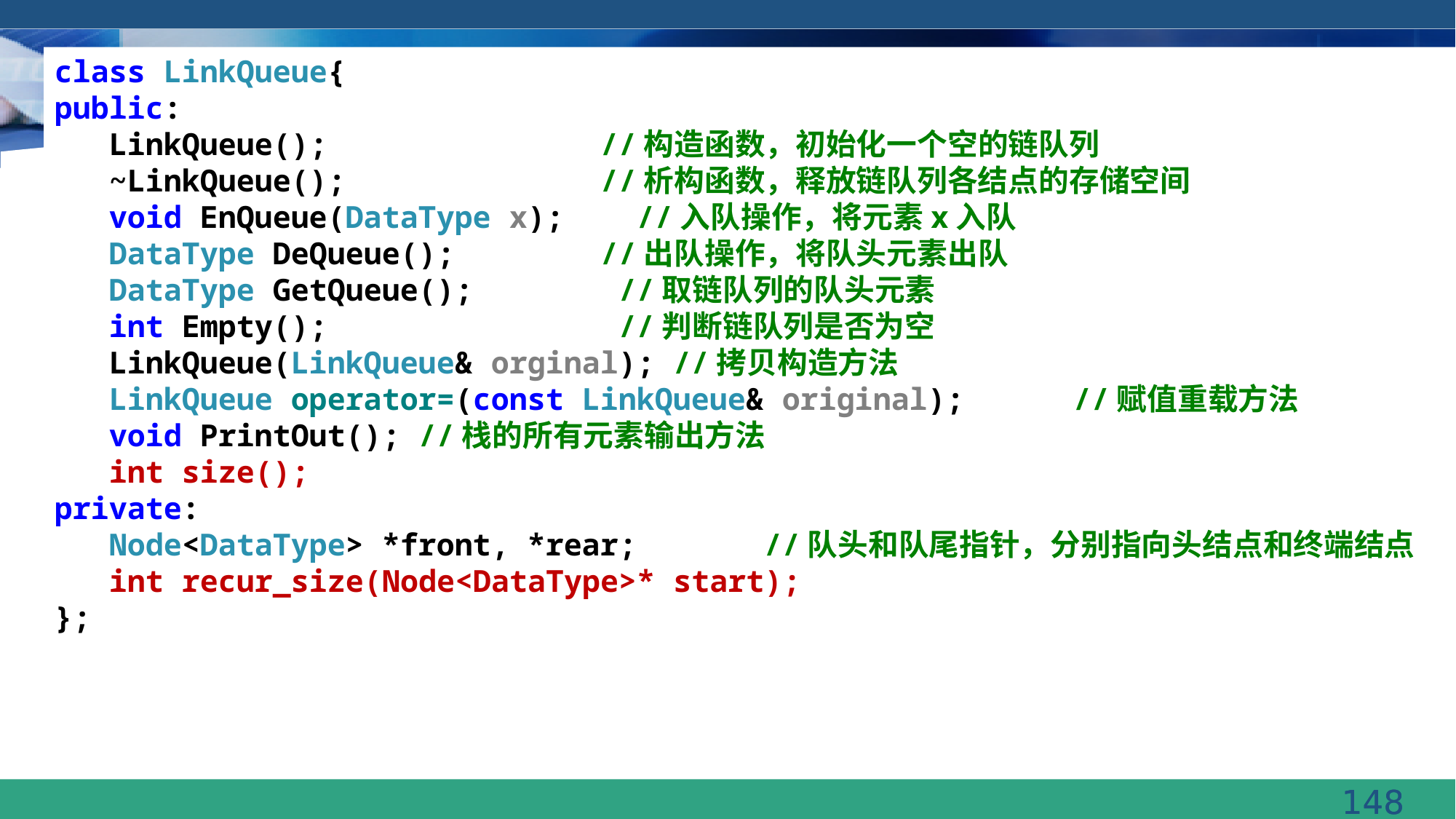

class LinkQueue{
public:
LinkQueue();               //构造函数，初始化一个空的链队列
~LinkQueue();              //析构函数，释放链队列各结点的存储空间
void EnQueue(DataType x);    //入队操作，将元素x入队
DataType DeQueue();        //出队操作，将队头元素出队
DataType GetQueue();        //取链队列的队头元素
int Empty();                //判断链队列是否为空
LinkQueue(LinkQueue& orginal); //拷贝构造方法
LinkQueue operator=(const LinkQueue& original);      //赋值重载方法
void PrintOut(); //栈的所有元素输出方法
int size();
private:
Node<DataType> *front, *rear;       //队头和队尾指针，分别指向头结点和终端结点
int recur_size(Node<DataType>* start);
};